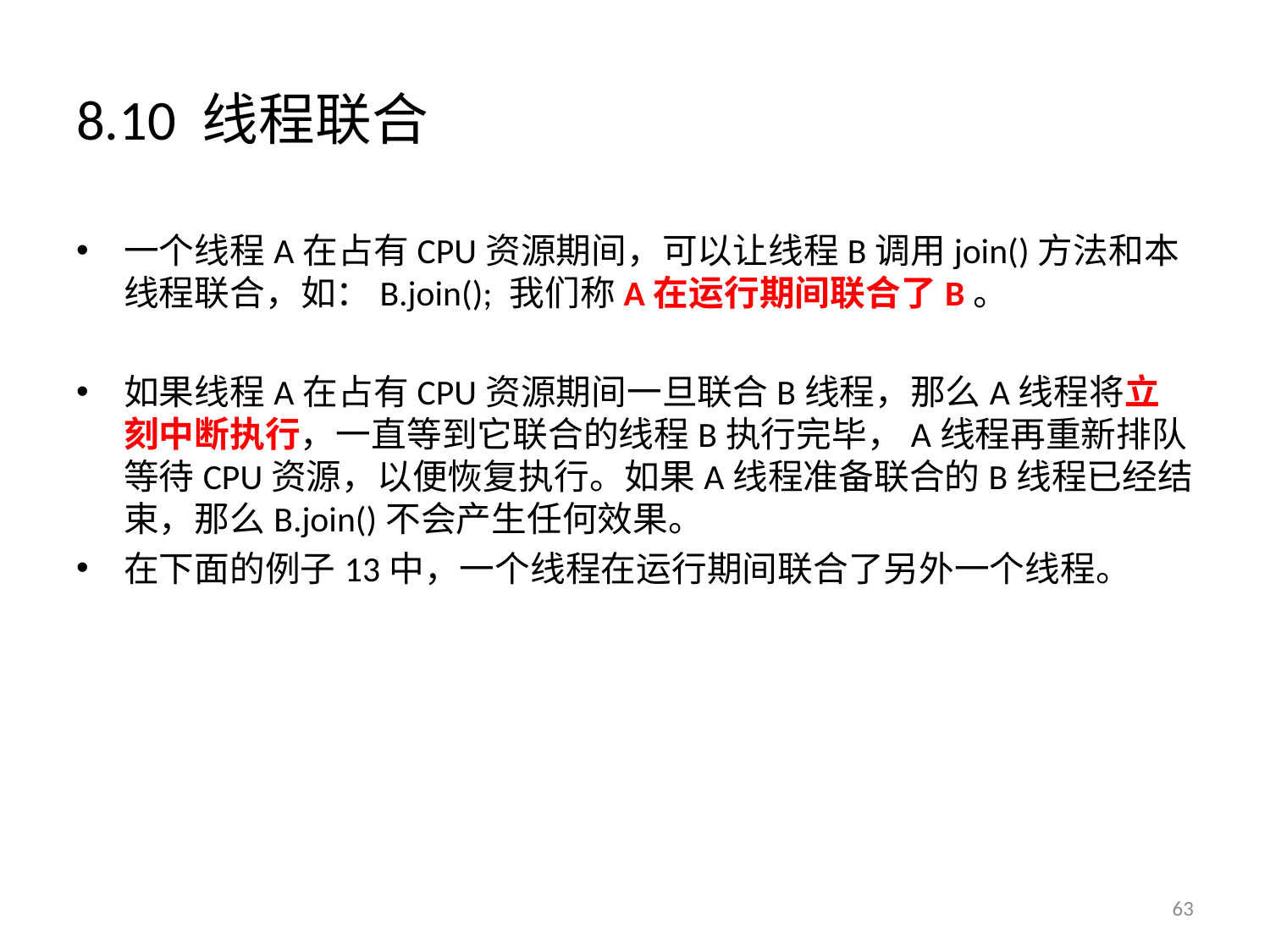

# 8.10 线程联合
一个线程A在占有CPU资源期间，可以让线程B调用join()方法和本线程联合，如：B.join(); 我们称A在运行期间联合了B。

如果线程A在占有CPU资源期间一旦联合B线程，那么A线程将立刻中断执行，一直等到它联合的线程B执行完毕，A线程再重新排队等待CPU资源，以便恢复执行。如果A线程准备联合的B线程已经结束，那么B.join()不会产生任何效果。
在下面的例子13中，一个线程在运行期间联合了另外一个线程。
63